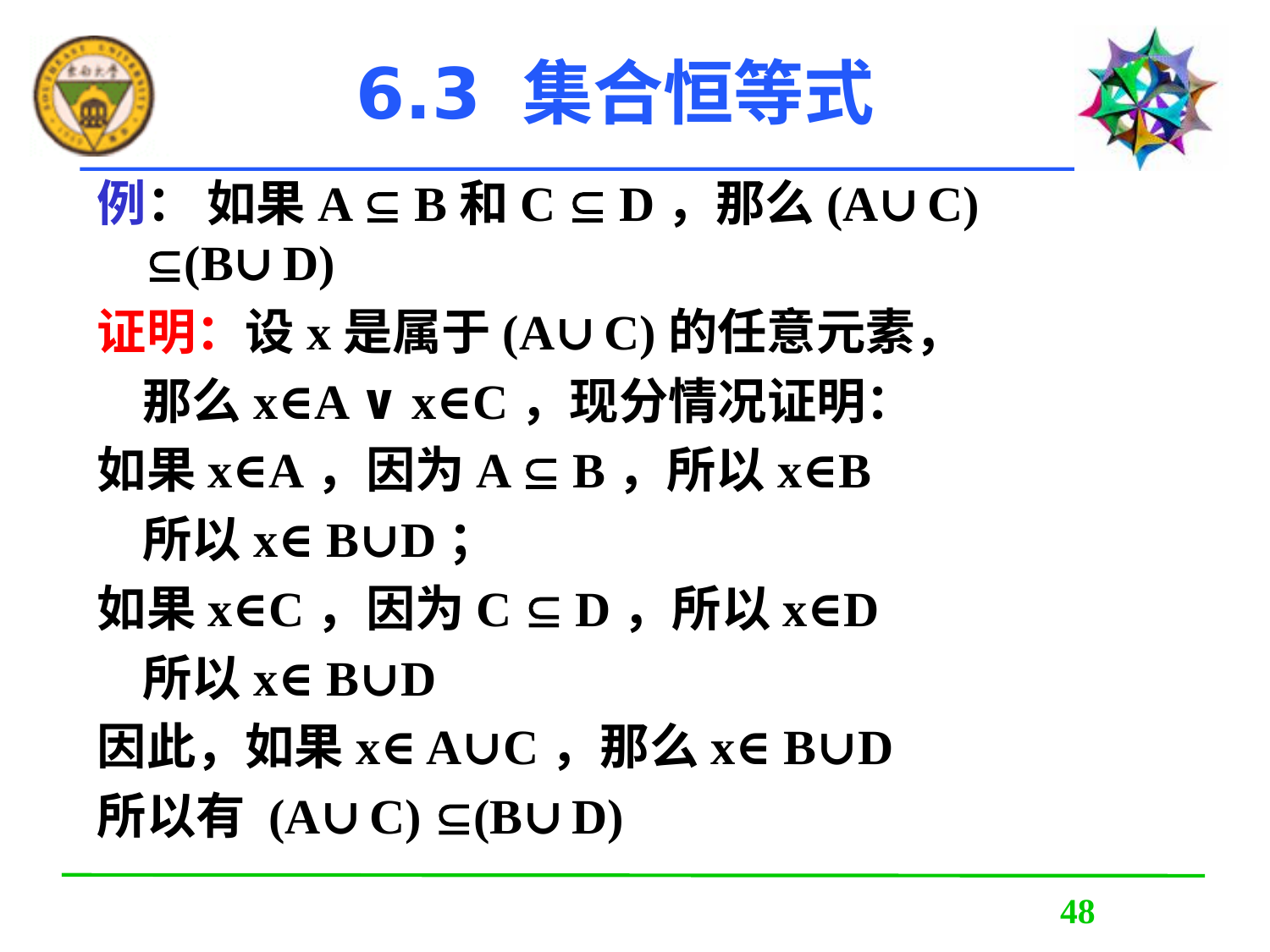

# 6.3 集合恒等式
例： 如果A ⊆ B和C ⊆ D，那么(A∪C) ⊆(B∪D)
证明：设x是属于(A∪C)的任意元素，
   那么x∈A ∨ x∈C，现分情况证明：
如果x∈A，因为A ⊆ B，所以x∈B
   所以x∈ B∪D；
如果x∈C，因为C ⊆ D，所以x∈D
   所以x∈ B∪D
因此，如果x∈ A∪C，那么x∈ B∪D
所以有 (A∪C) ⊆(B∪D)